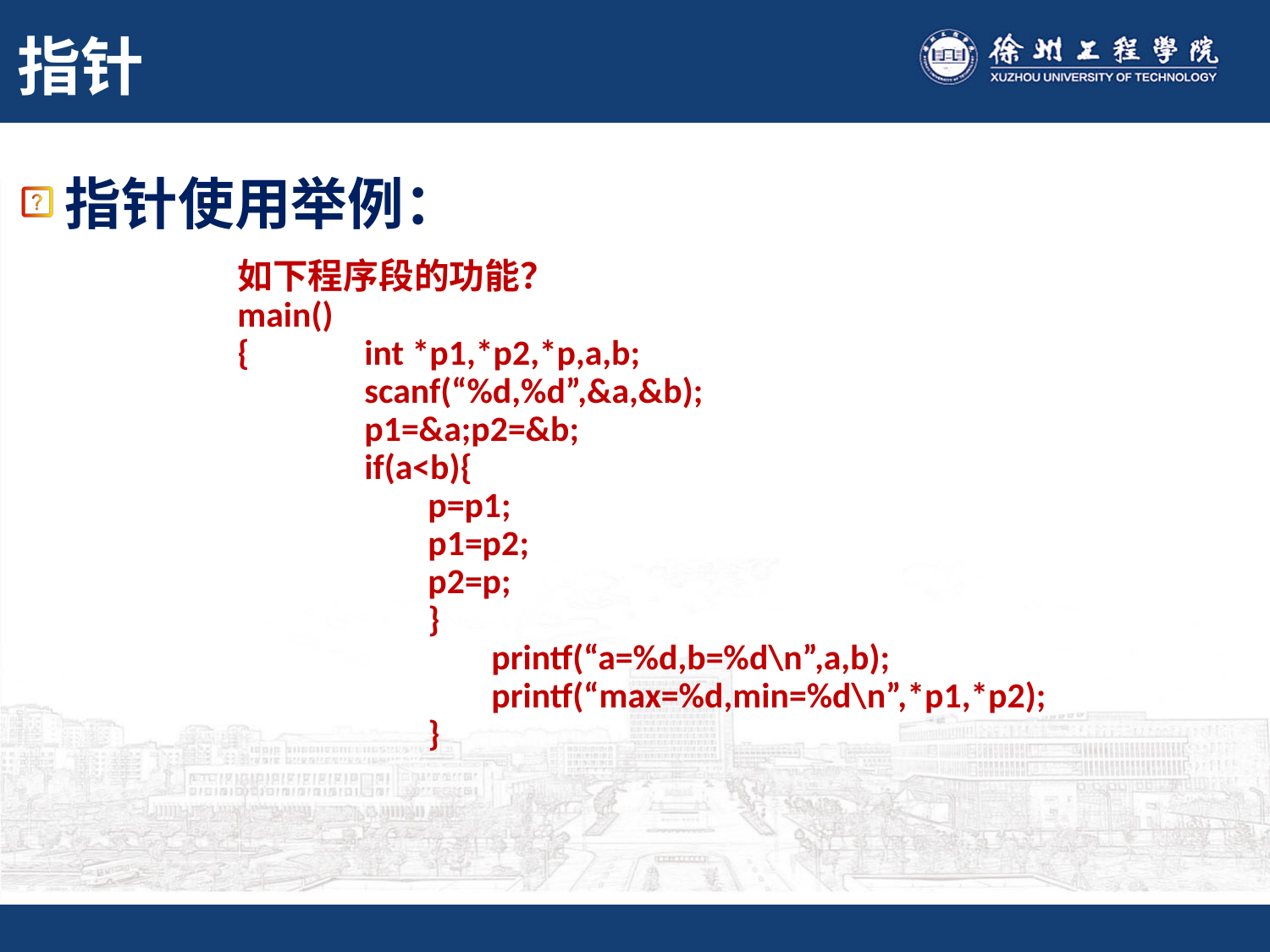

# 指针
指针使用举例：
如下程序段的功能？
main()
{ 	int *p1,*p2,*p,a,b;
  	scanf(“%d,%d”,&a,&b);
  	p1=&a;p2=&b;
  	if(a<b){
p=p1;
p1=p2;
p2=p;
}
  	printf(“a=%d,b=%d\n”,a,b);
  	printf(“max=%d,min=%d\n”,*p1,*p2);
}